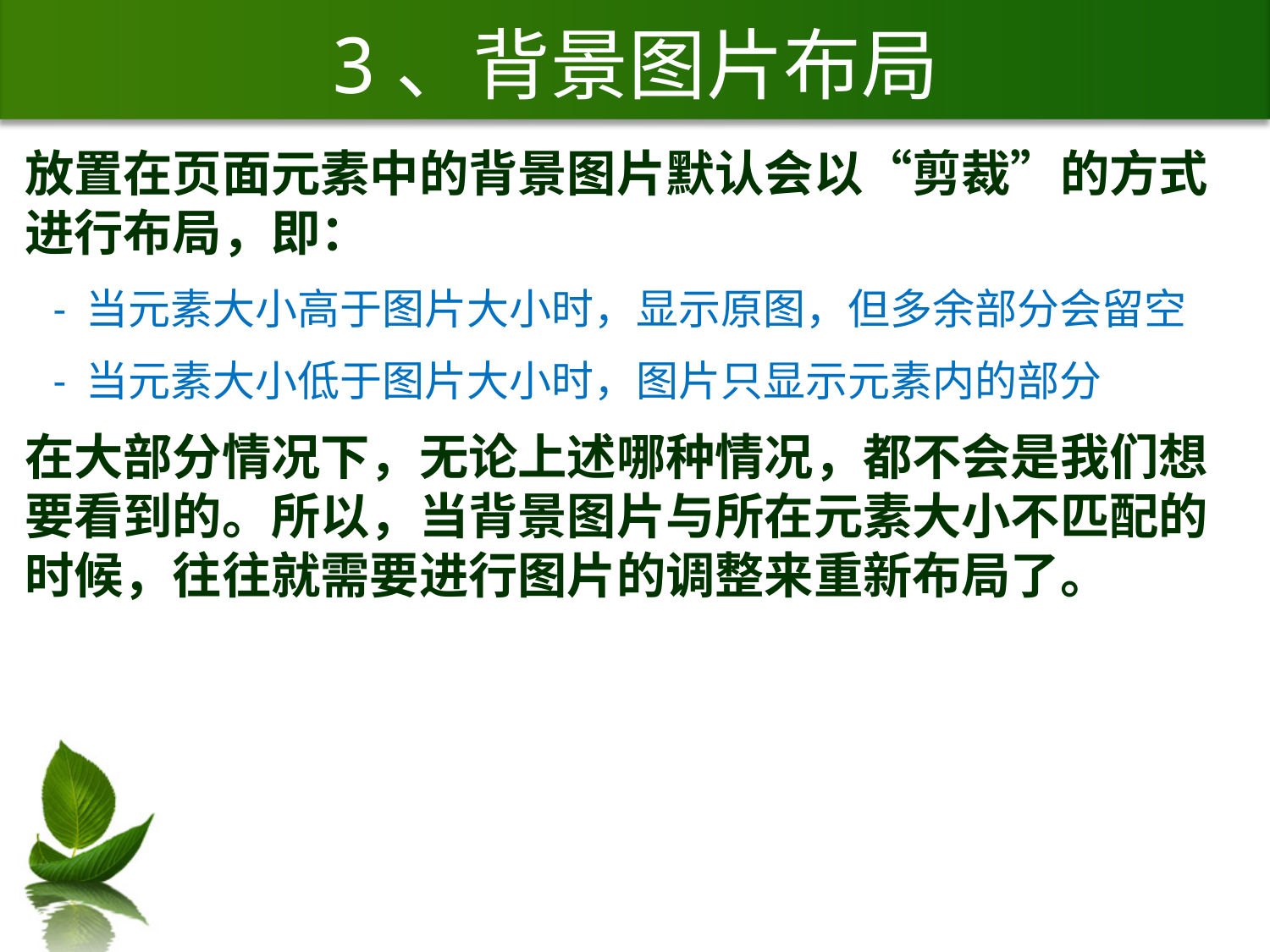

# 3、背景图片布局
放置在页面元素中的背景图片默认会以“剪裁”的方式进行布局，即：
   - 当元素大小高于图片大小时，显示原图，但多余部分会留空
   - 当元素大小低于图片大小时，图片只显示元素内的部分
在大部分情况下，无论上述哪种情况，都不会是我们想要看到的。所以，当背景图片与所在元素大小不匹配的时候，往往就需要进行图片的调整来重新布局了。